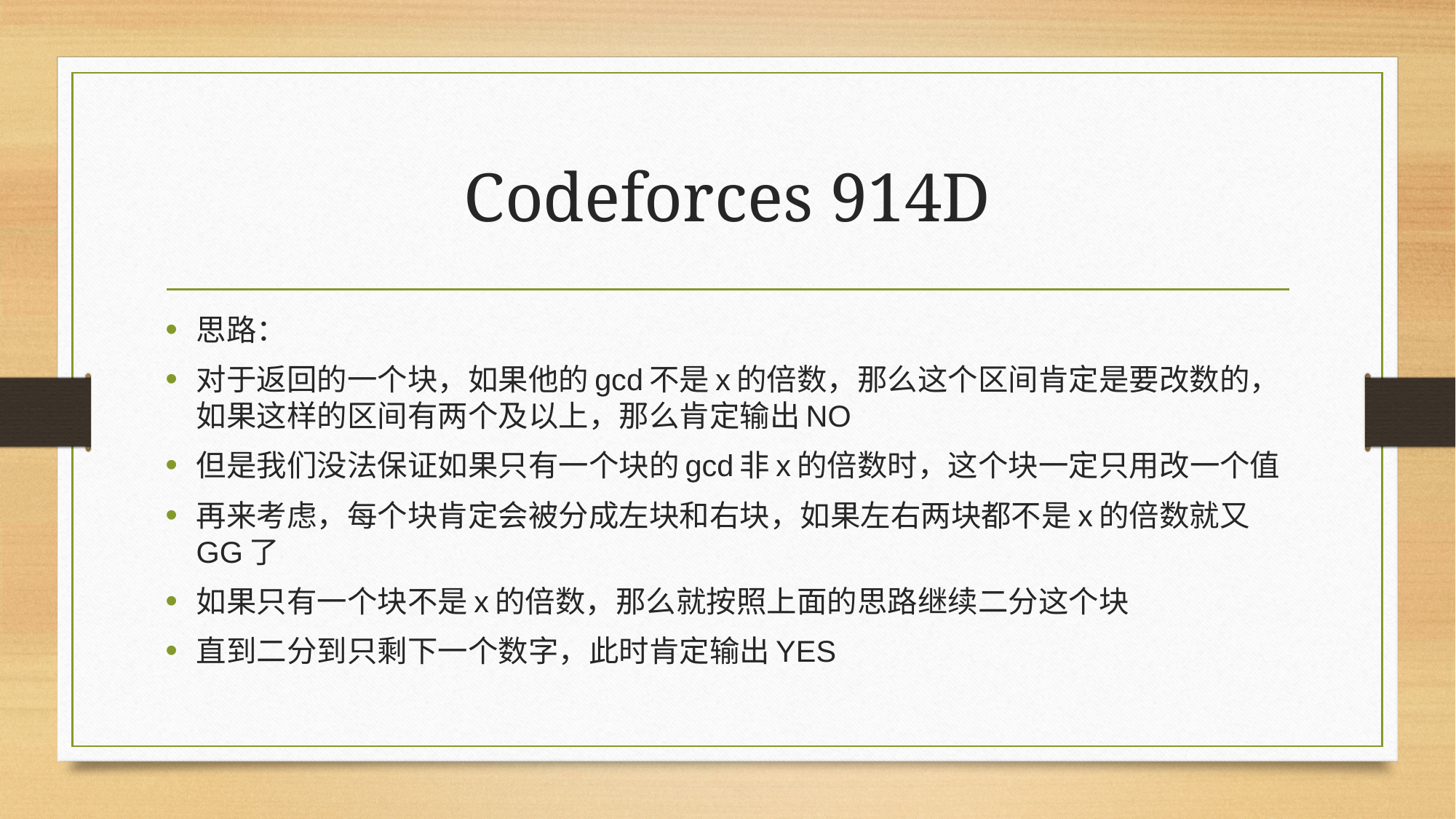

# Codeforces 914D
思路：
对于返回的一个块，如果他的gcd不是x的倍数，那么这个区间肯定是要改数的，如果这样的区间有两个及以上，那么肯定输出NO
但是我们没法保证如果只有一个块的gcd非x的倍数时，这个块一定只用改一个值
再来考虑，每个块肯定会被分成左块和右块，如果左右两块都不是x的倍数就又GG了
如果只有一个块不是x的倍数，那么就按照上面的思路继续二分这个块
直到二分到只剩下一个数字，此时肯定输出YES